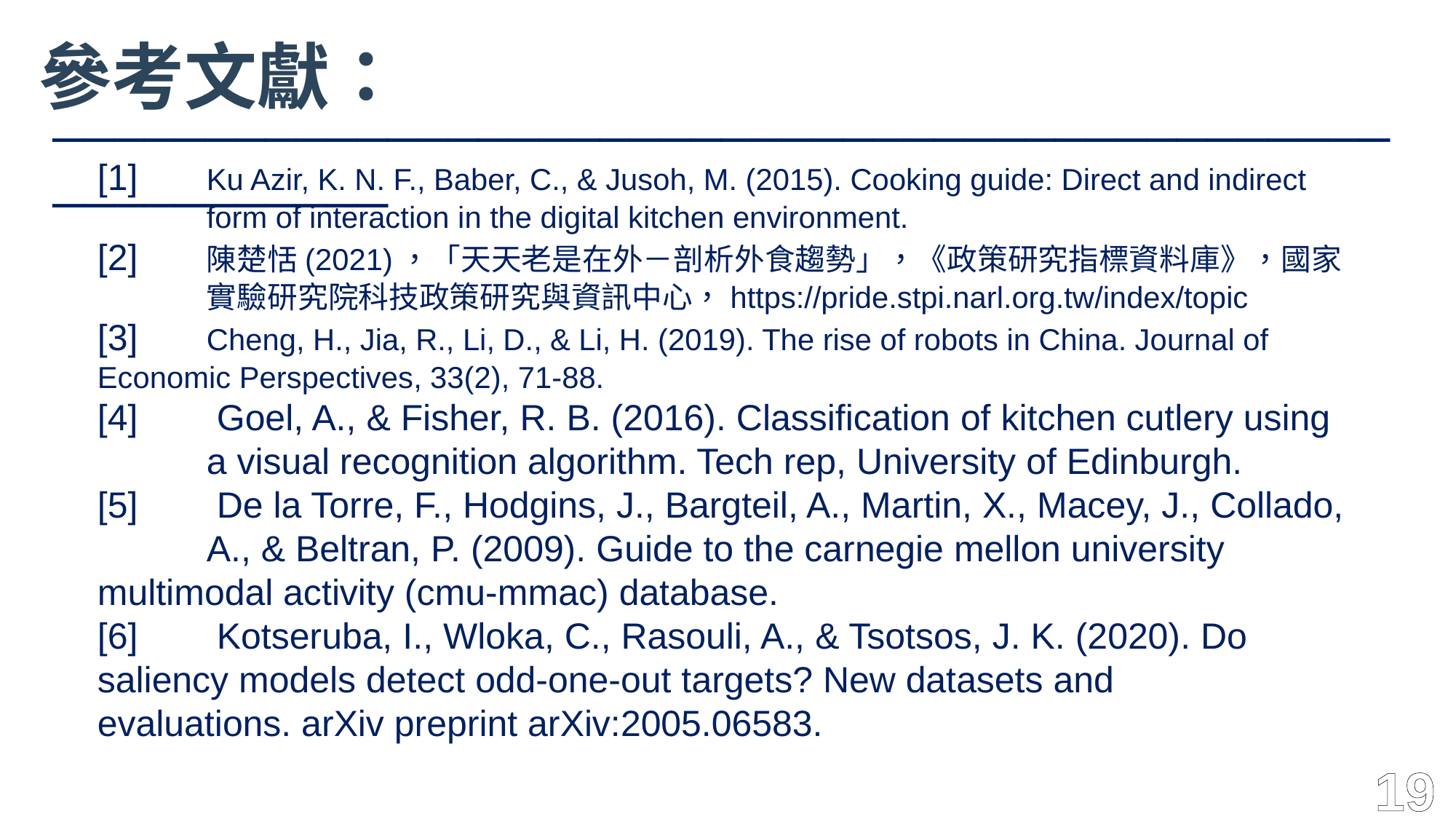

參考文獻：
_______________________________________________________
[1] 	Ku Azir, K. N. F., Baber, C., & Jusoh, M. (2015). Cooking guide: Direct and indirect 	form of interaction in the digital kitchen environment.
[2]	陳楚恬(2021)，「天天老是在外－剖析外食趨勢」，《政策研究指標資料庫》，國家	實驗研究院科技政策研究與資訊中心，https://pride.stpi.narl.org.tw/index/topic
[3]	Cheng, H., Jia, R., Li, D., & Li, H. (2019). The rise of robots in China. Journal of 	Economic Perspectives, 33(2), 71-88.
[4]	 Goel, A., & Fisher, R. B. (2016). Classification of kitchen cutlery using 	a visual recognition algorithm. Tech rep, University of Edinburgh.
[5]	 De la Torre, F., Hodgins, J., Bargteil, A., Martin, X., Macey, J., Collado, 	A., & Beltran, P. (2009). Guide to the carnegie mellon university 	multimodal activity (cmu-mmac) database.
[6]	 Kotseruba, I., Wloka, C., Rasouli, A., & Tsotsos, J. K. (2020). Do 	saliency models detect odd-one-out targets? New datasets and 	evaluations. arXiv preprint arXiv:2005.06583.
19